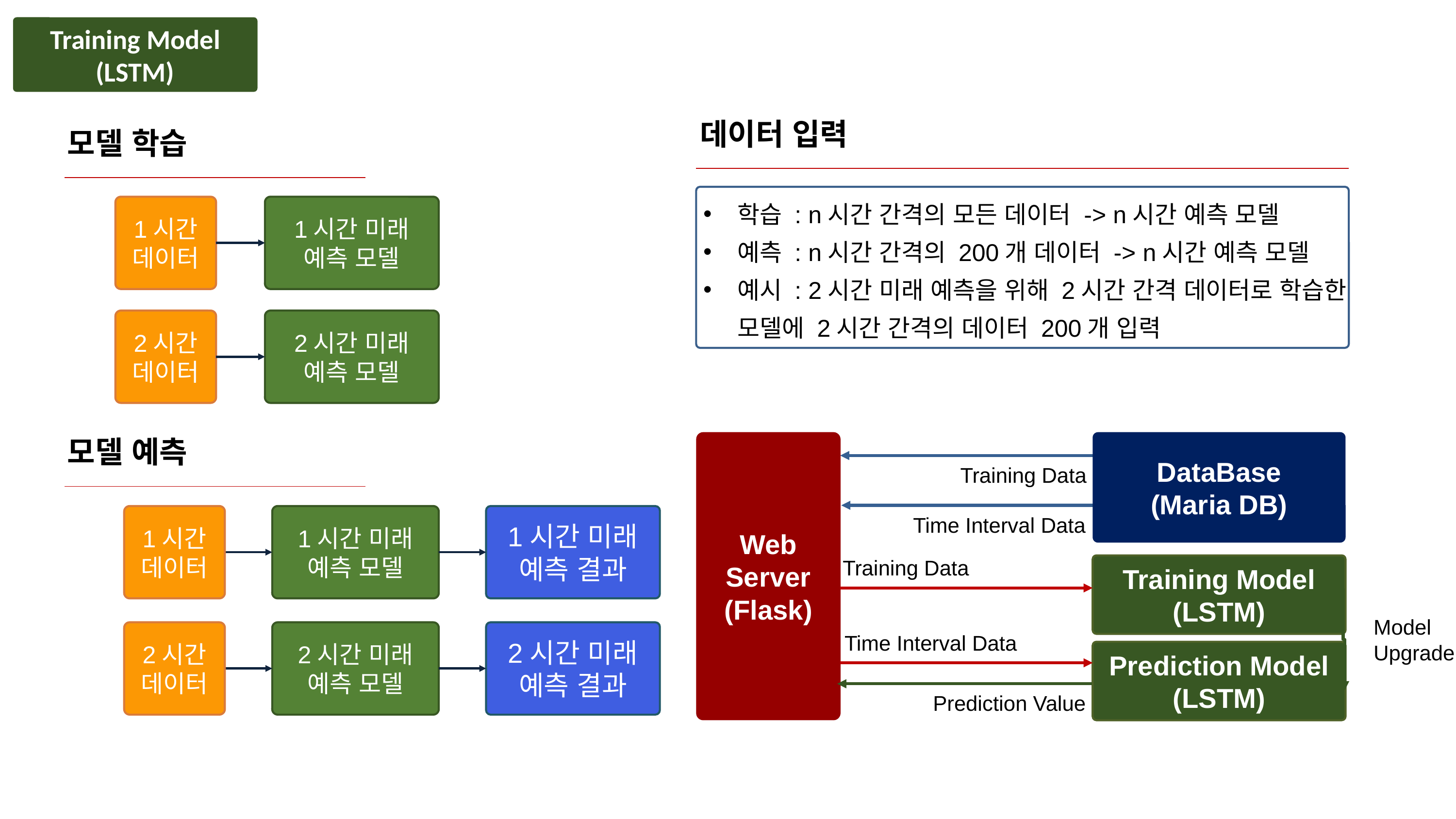

Training Model
(LSTM)
데이터 입력
모델 학습
학습 : n시간 간격의 모든 데이터 -> n시간 예측 모델
예측 : n시간 간격의 200개 데이터 -> n시간 예측 모델
예시 : 2시간 미래 예측을 위해 2시간 간격 데이터로 학습한 모델에 2시간 간격의 데이터 200개 입력

1시간
데이터
1시간 미래
예측 모델
2시간
데이터
2시간 미래
예측 모델
모델 예측
Web
Server
(Flask)
DataBase
(Maria DB)
Training Data
1시간
데이터
1시간 미래
예측 모델
1시간 미래
예측 결과
Time Interval Data
Training Data
Training Model
(LSTM)
Model
Upgrade
2시간
데이터
2시간 미래
예측 모델
2시간 미래
예측 결과
Time Interval Data
Prediction Model
(LSTM)
Prediction Value